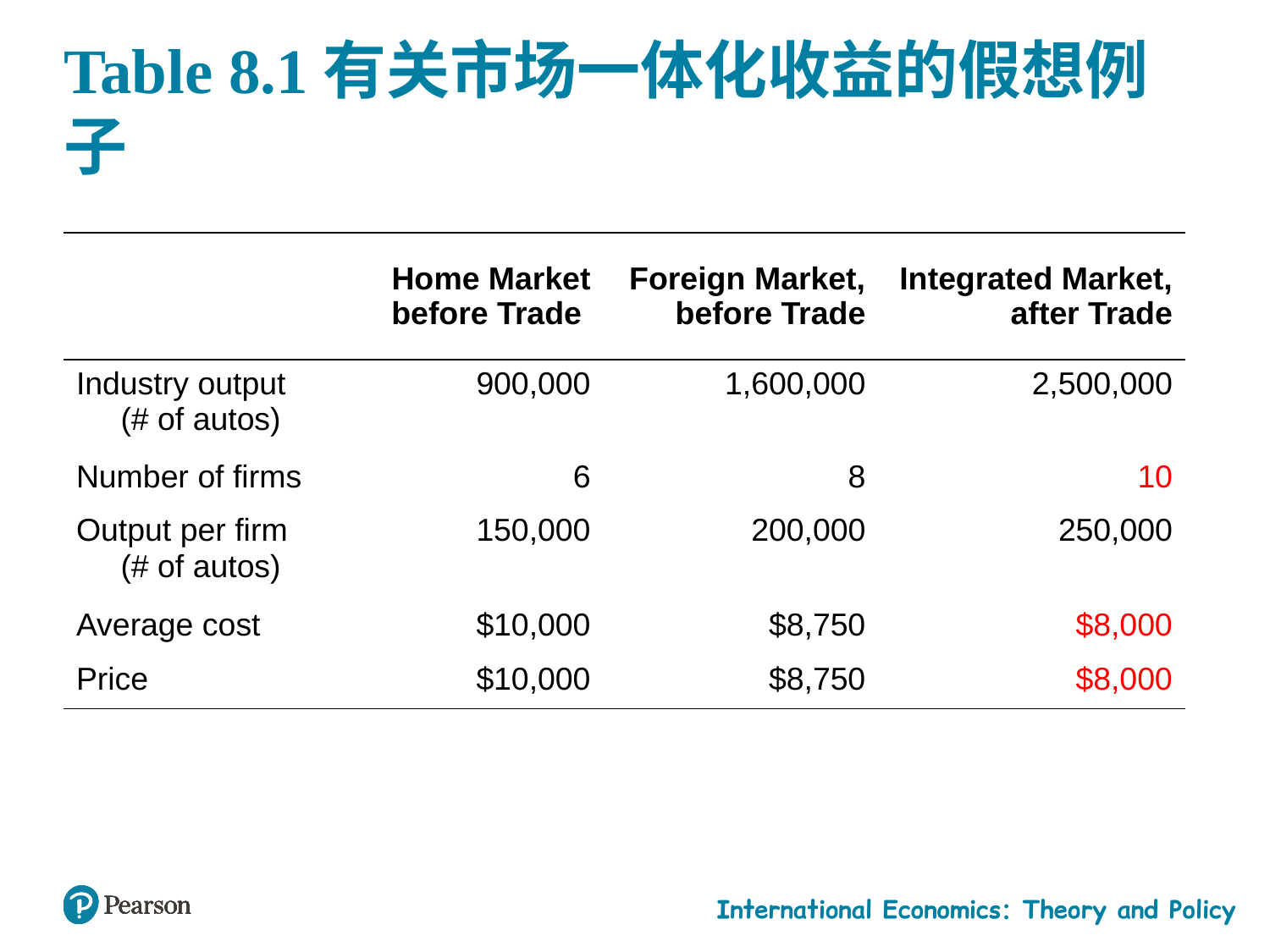

# Table 8.1有关市场一体化收益的假想例子
| Blank | Home Market before Trade | Foreign Market, before Trade | Integrated Market, after Trade |
| --- | --- | --- | --- |
| Industry output (# of autos) | 900,000 | 1,600,000 | 2,500,000 |
| Number of firms | 6 | 8 | 10 |
| Output per firm (# of autos) | 150,000 | 200,000 | 250,000 |
| Average cost | $10,000 | $8,750 | $8,000 |
| Price | $10,000 | $8,750 | $8,000 |